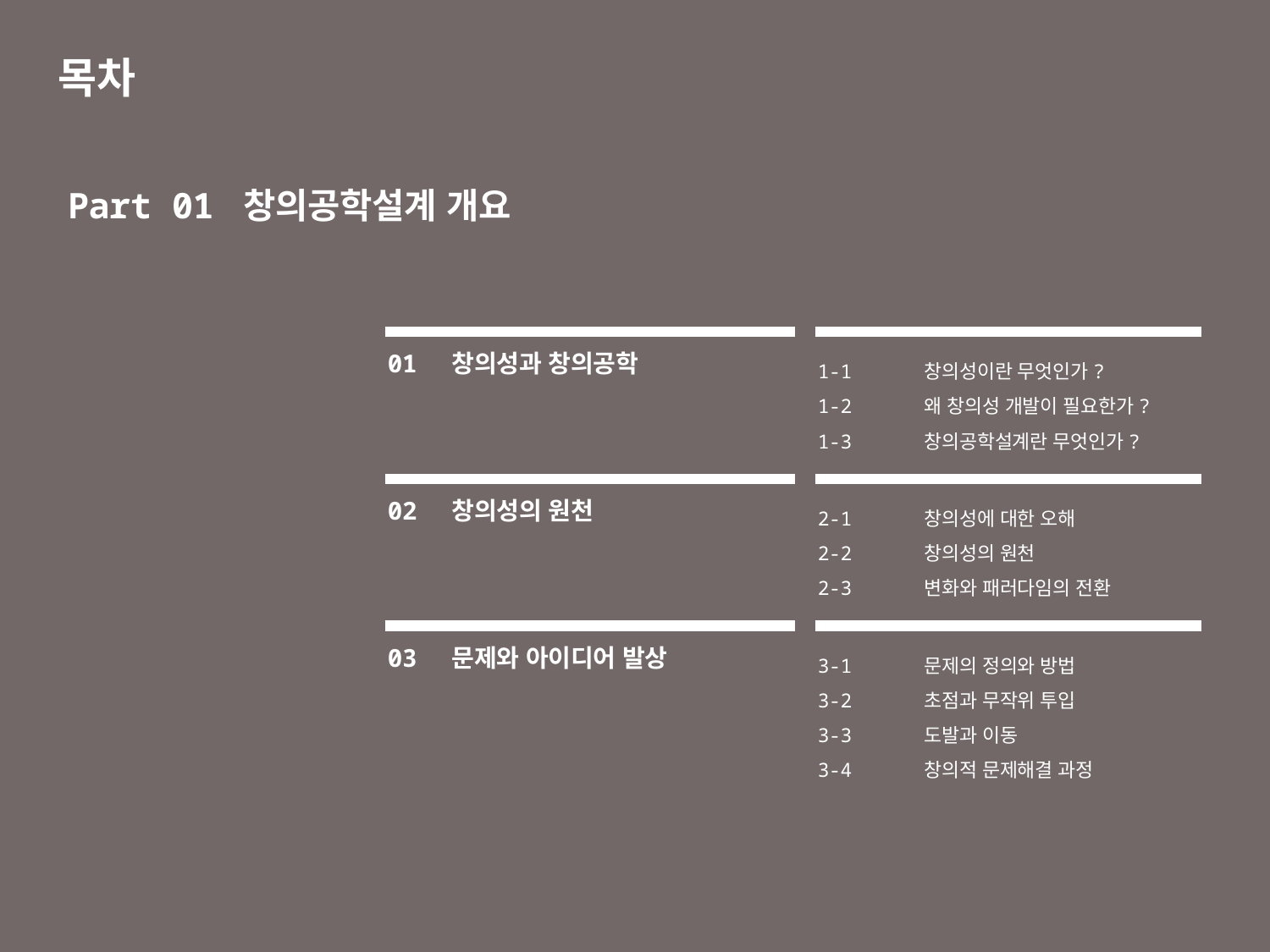

# 목차
Part 01 창의공학설계 개요
01  창의성과 창의공학
1-1      창의성이란 무엇인가?
1-2      왜 창의성 개발이 필요한가?
1-3      창의공학설계란 무엇인가?
02  창의성의 원천
2-1      창의성에 대한 오해
2-2      창의성의 원천
2-3      변화와 패러다임의 전환
03  문제와 아이디어 발상
3-1      문제의 정의와 방법
3-2      초점과 무작위 투입
3-3      도발과 이동
3-4      창의적 문제해결 과정